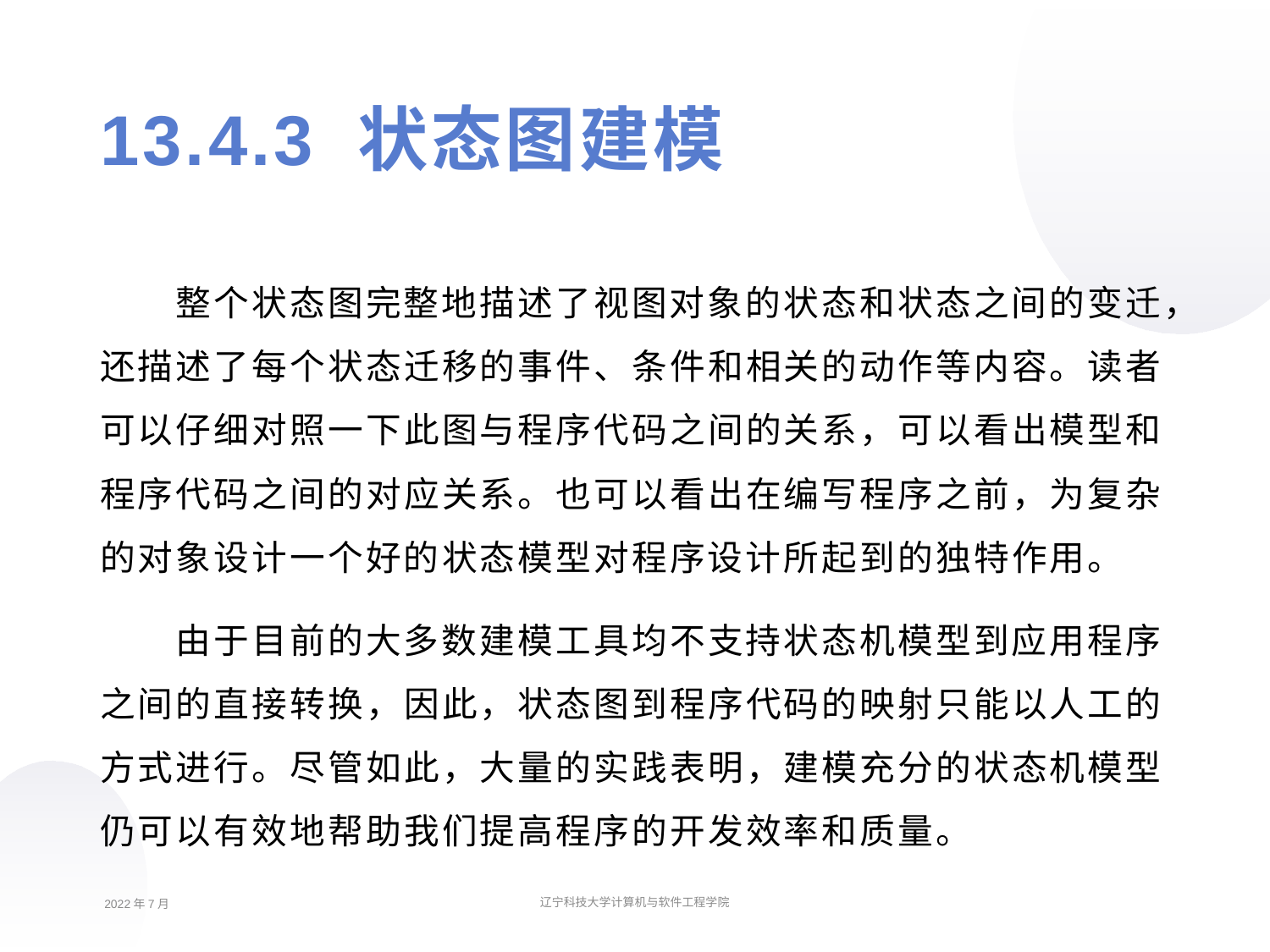

13.4.3 状态图建模
整个状态图完整地描述了视图对象的状态和状态之间的变迁，还描述了每个状态迁移的事件、条件和相关的动作等内容。读者可以仔细对照一下此图与程序代码之间的关系，可以看出模型和程序代码之间的对应关系。也可以看出在编写程序之前，为复杂的对象设计一个好的状态模型对程序设计所起到的独特作用。
由于目前的大多数建模工具均不支持状态机模型到应用程序之间的直接转换，因此，状态图到程序代码的映射只能以人工的方式进行。尽管如此，大量的实践表明，建模充分的状态机模型仍可以有效地帮助我们提高程序的开发效率和质量。

2022年7月
辽宁科技大学计算机与软件工程学院
99